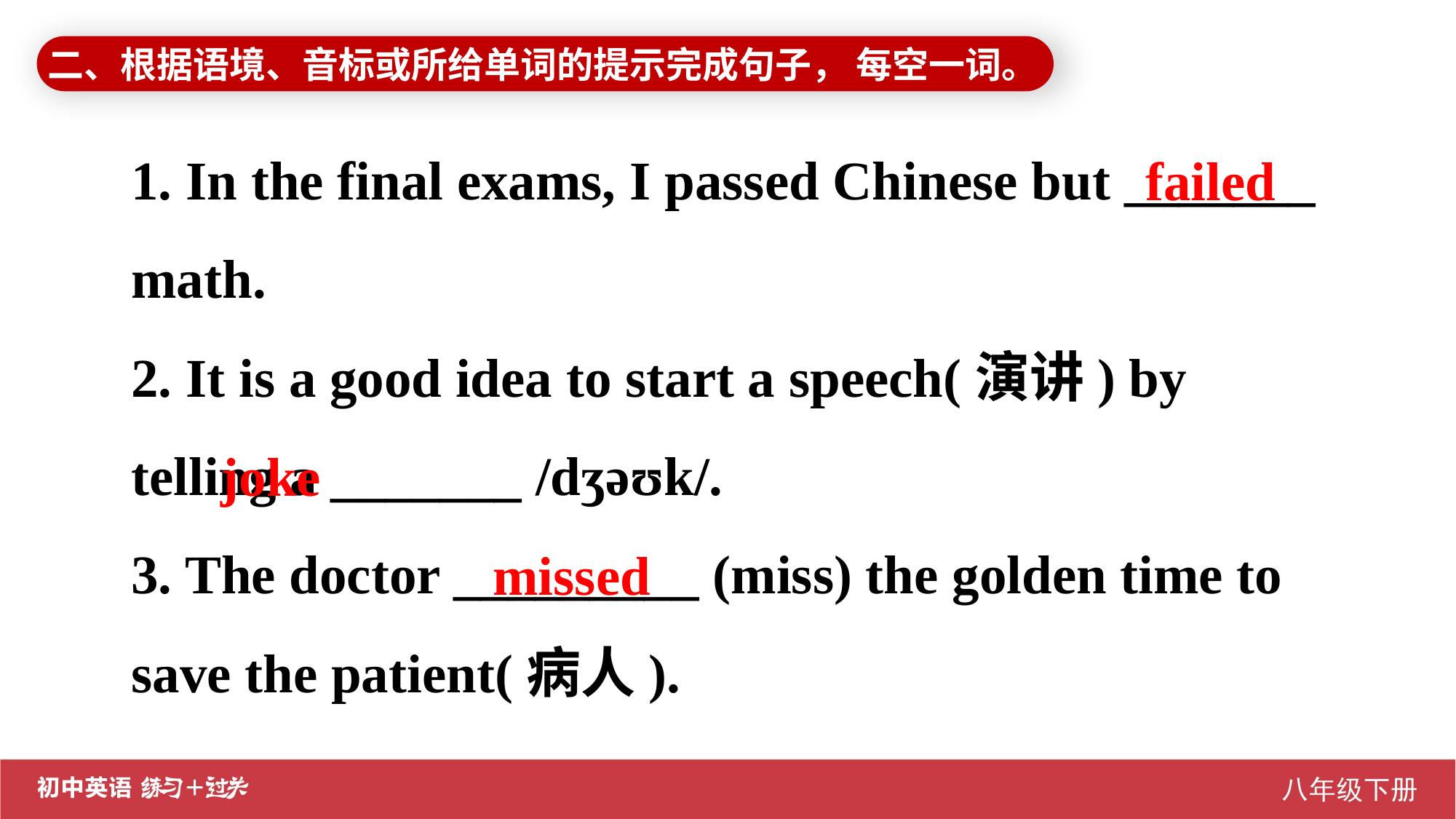

二、根据语境、音标或所给单词的提示完成句子， 每空一词。
1. In the final exams, I passed Chinese but _______ math.
2. It is a good idea to start a speech(演讲) by telling a _______ /dʒəʊk/.
3. The doctor _________ (miss) the golden time to save the patient(病人).
 failed
joke
missed